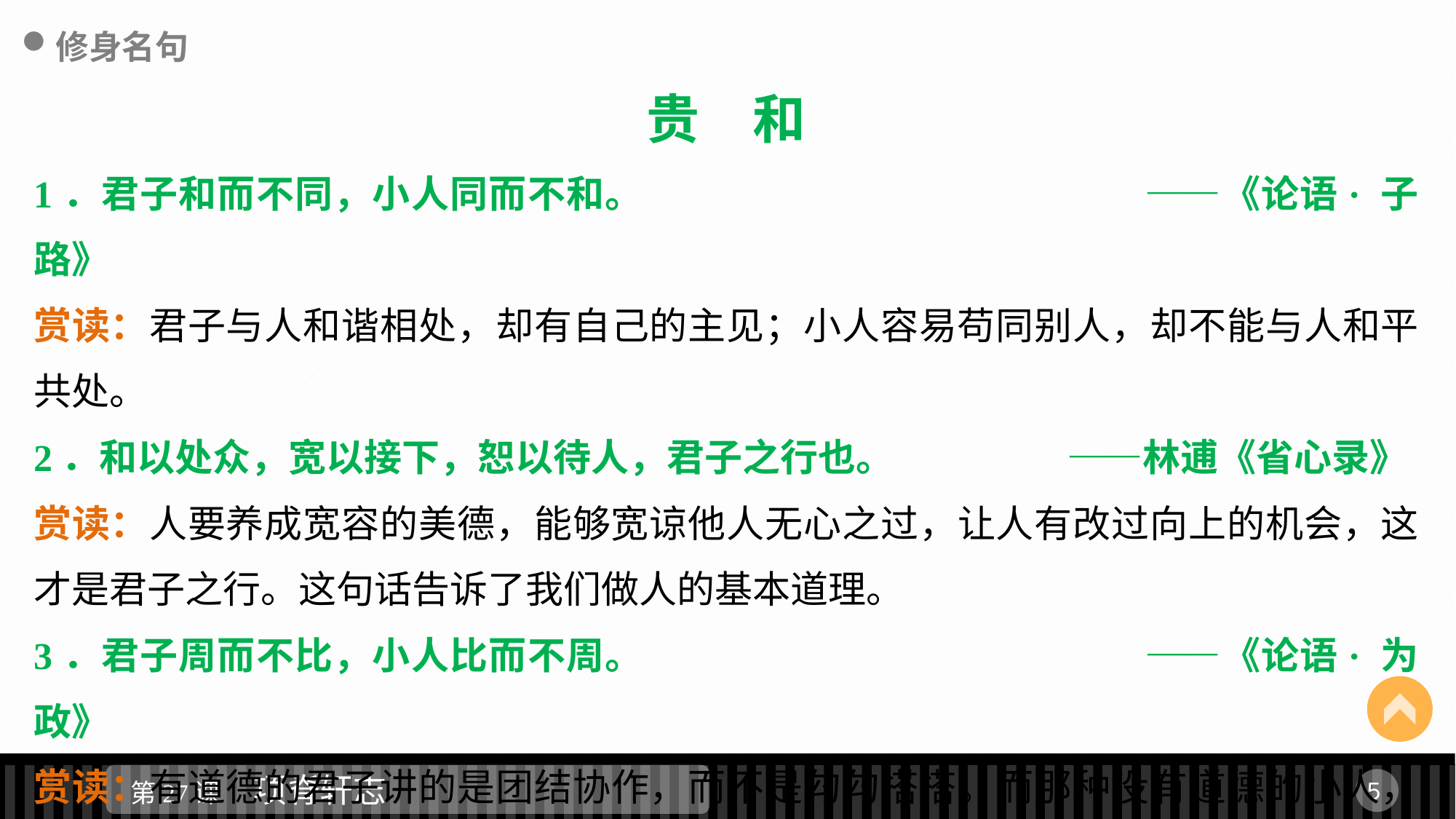

修身名句
贵　和
1．君子和而不同，小人同而不和。					——《论语· 子路》
赏读：君子与人和谐相处，却有自己的主见；小人容易苟同别人，却不能与人和平共处。
2．和以处众，宽以接下，恕以待人，君子之行也。		      ——林逋《省心录》
赏读：人要养成宽容的美德，能够宽谅他人无心之过，让人有改过向上的机会，这才是君子之行。这句话告诉了我们做人的基本道理。
3．君子周而不比，小人比而不周。					——《论语· 为政》
赏读：有道德的君子讲的是团结协作，而不是勾勾搭搭。而那种没有道德的小人，却是勾勾搭搭，不讲团结，不顾大局。